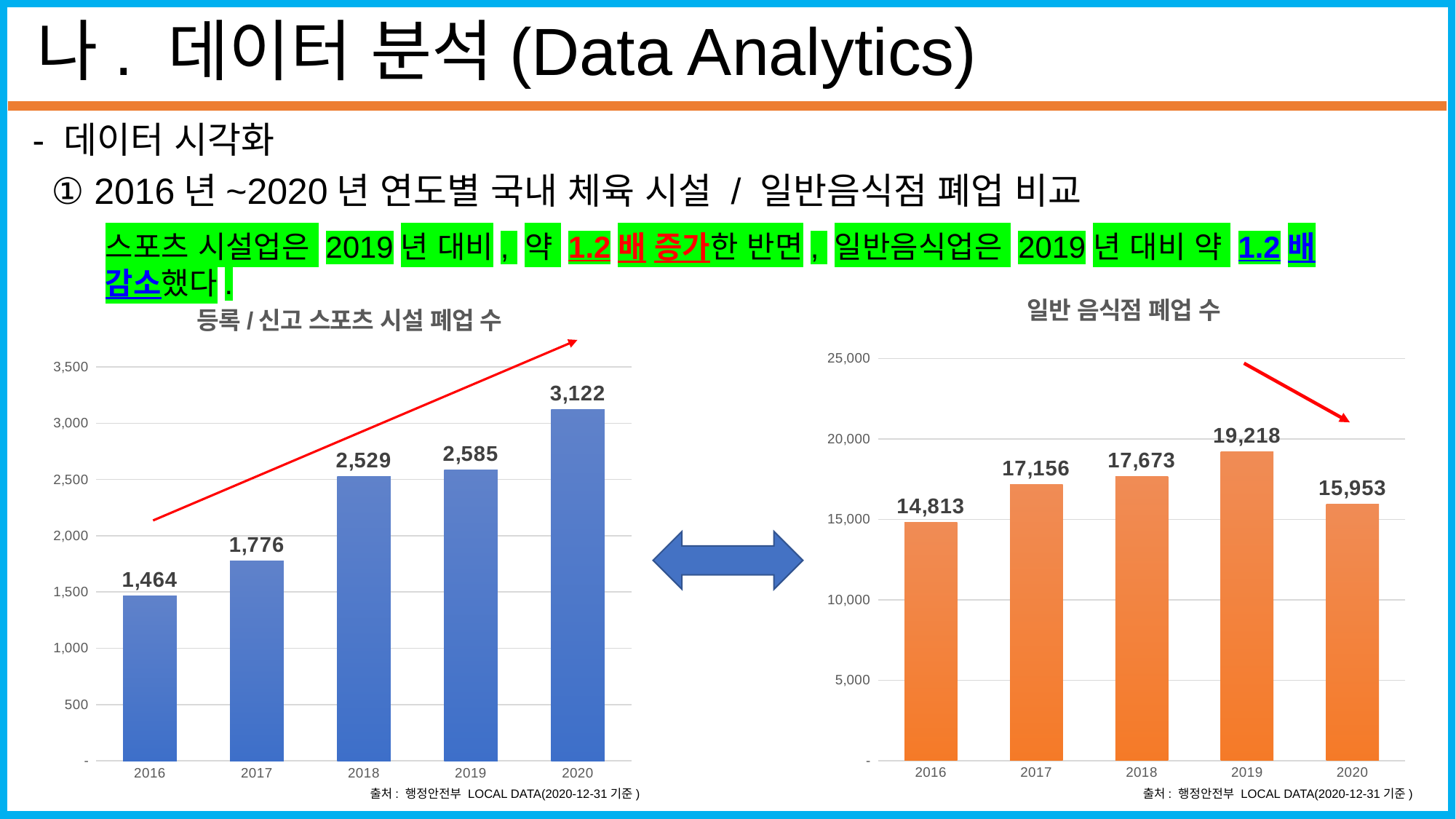

나. 데이터 분석(Data Analytics)
- 데이터 시각화
① 2016년~2020년 연도별 국내 체육 시설 / 일반음식점 폐업 비교
스포츠 시설업은 2019년 대비, 약 1.2배 증가한 반면, 일반음식업은 2019년 대비 약 1.2배 감소했다.

### Chart: 일반 음식점 폐업 수

| Category | 폐업수 |
|---|---|
| 2016 | 14813.0 |
| 2017 | 17156.0 |
| 2018 | 17673.0 |
| 2019 | 19218.0 |
| 2020 | 15953.0 |

### Chart: 등록/신고 스포츠 시설 폐업 수

| Category | 폐업수 |
|---|---|
| 2016 | 1464.0 |
| 2017 | 1776.0 |
| 2018 | 2529.0 |
| 2019 | 2585.0 |
| 2020 | 3122.0 |
출처: 행정안전부 LOCAL DATA(2020-12-31기준)
출처: 행정안전부 LOCAL DATA(2020-12-31기준)